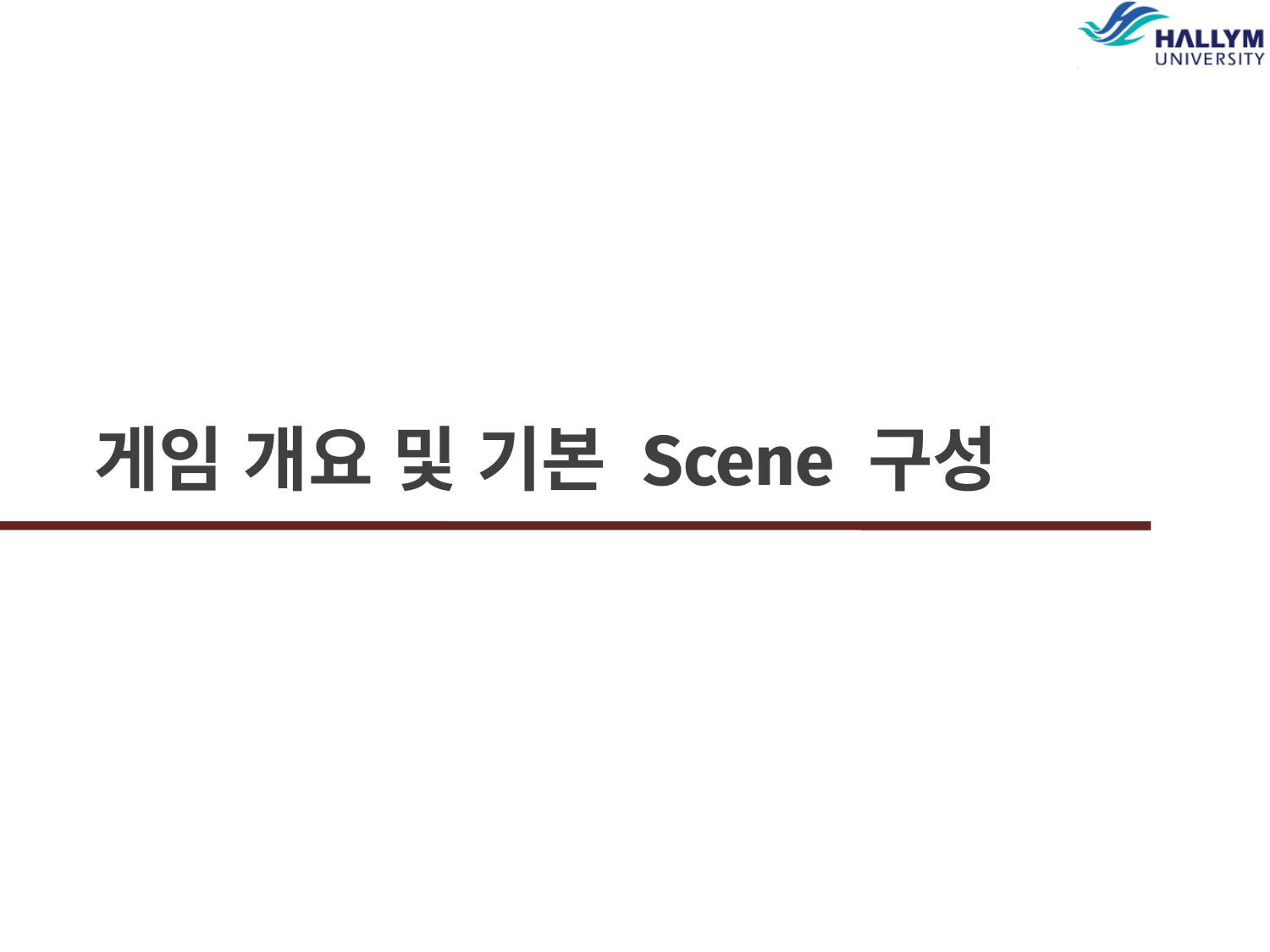

# 게임 개요 및 기본 Scene 구성